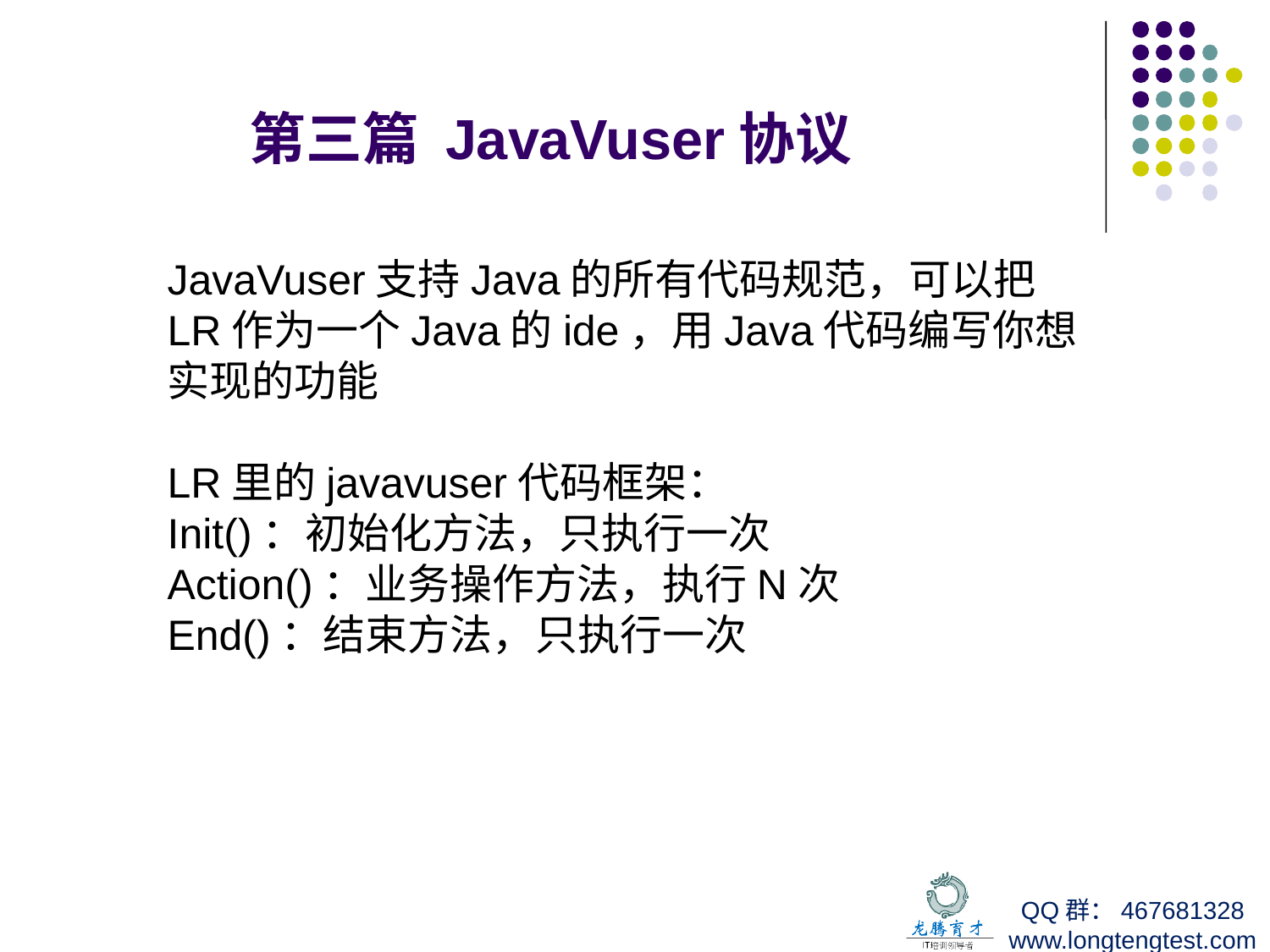

# 第三篇 JavaVuser协议协议
JavaVuser支持Java的所有代码规范，可以把LR作为一个Java的ide，用Java代码编写你想实现的功能

LR里的javavuser代码框架：
Init()：初始化方法，只执行一次
Action()：业务操作方法，执行N次
End()：结束方法，只执行一次